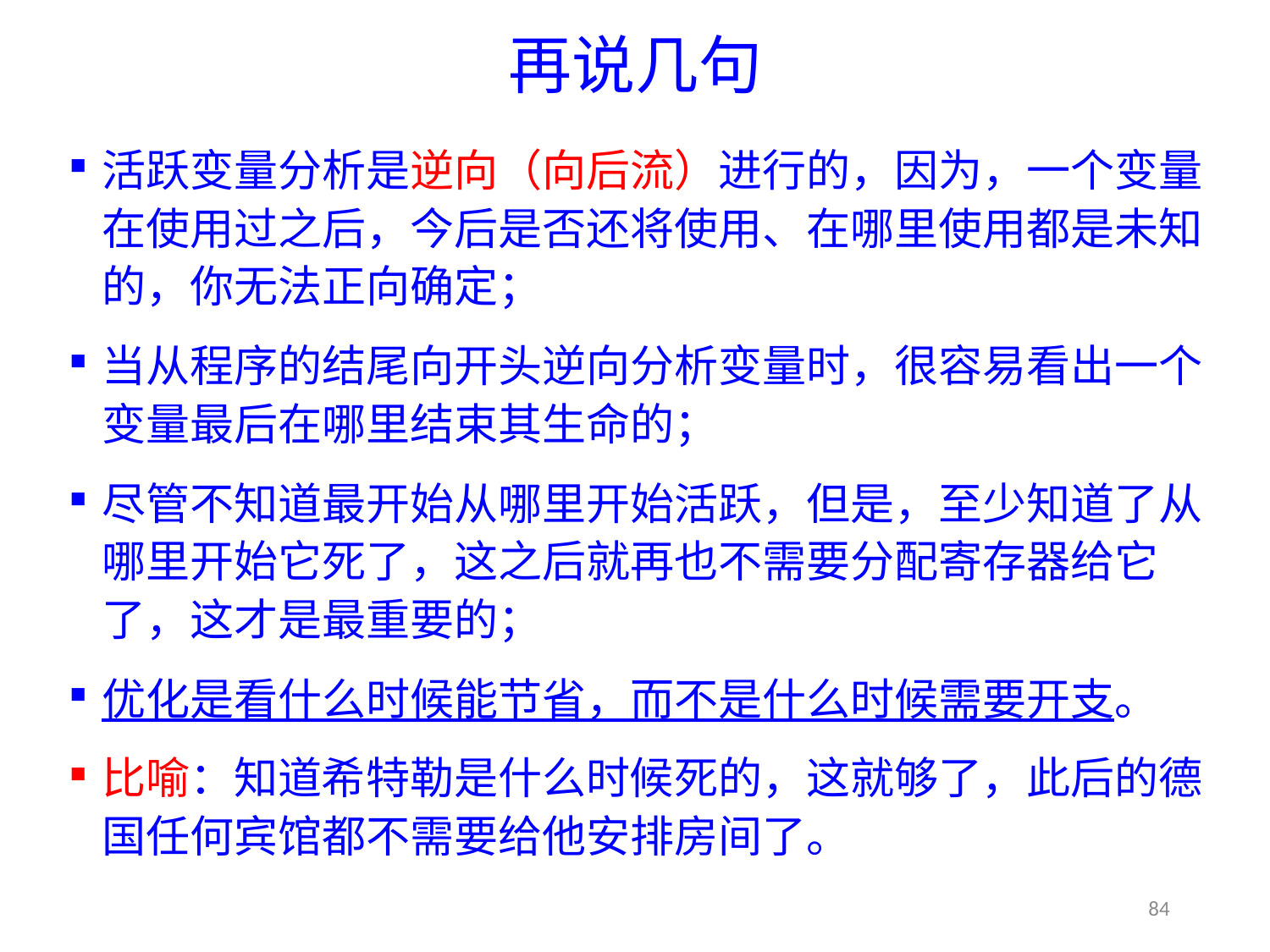

# 再说几句
活跃变量分析是逆向（向后流）进行的，因为，一个变量在使用过之后，今后是否还将使用、在哪里使用都是未知的，你无法正向确定；
当从程序的结尾向开头逆向分析变量时，很容易看出一个变量最后在哪里结束其生命的；
尽管不知道最开始从哪里开始活跃，但是，至少知道了从哪里开始它死了，这之后就再也不需要分配寄存器给它了，这才是最重要的；
优化是看什么时候能节省，而不是什么时候需要开支。
比喻：知道希特勒是什么时候死的，这就够了，此后的德国任何宾馆都不需要给他安排房间了。
84